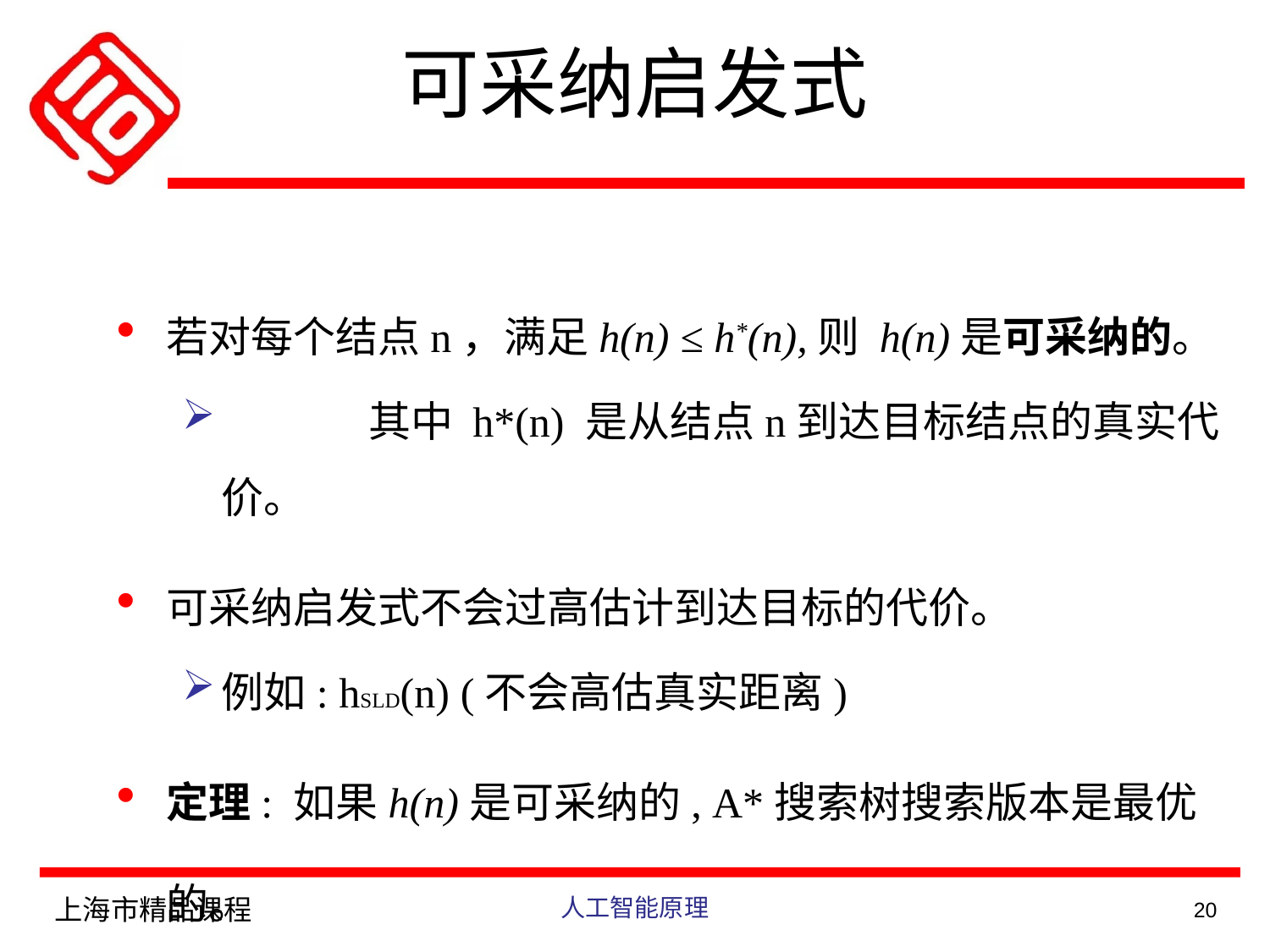

可采纳启发式
若对每个结点n，满足h(n) ≤ h*(n),则 h(n)是可采纳的。
	 其中 h*(n) 是从结点n到达目标结点的真实代价。
可采纳启发式不会过高估计到达目标的代价。
例如: hSLD(n) (不会高估真实距离)
定理: 如果h(n)是可采纳的, A*搜索树搜索版本是最优的。
上海市精品课程
人工智能原理
20